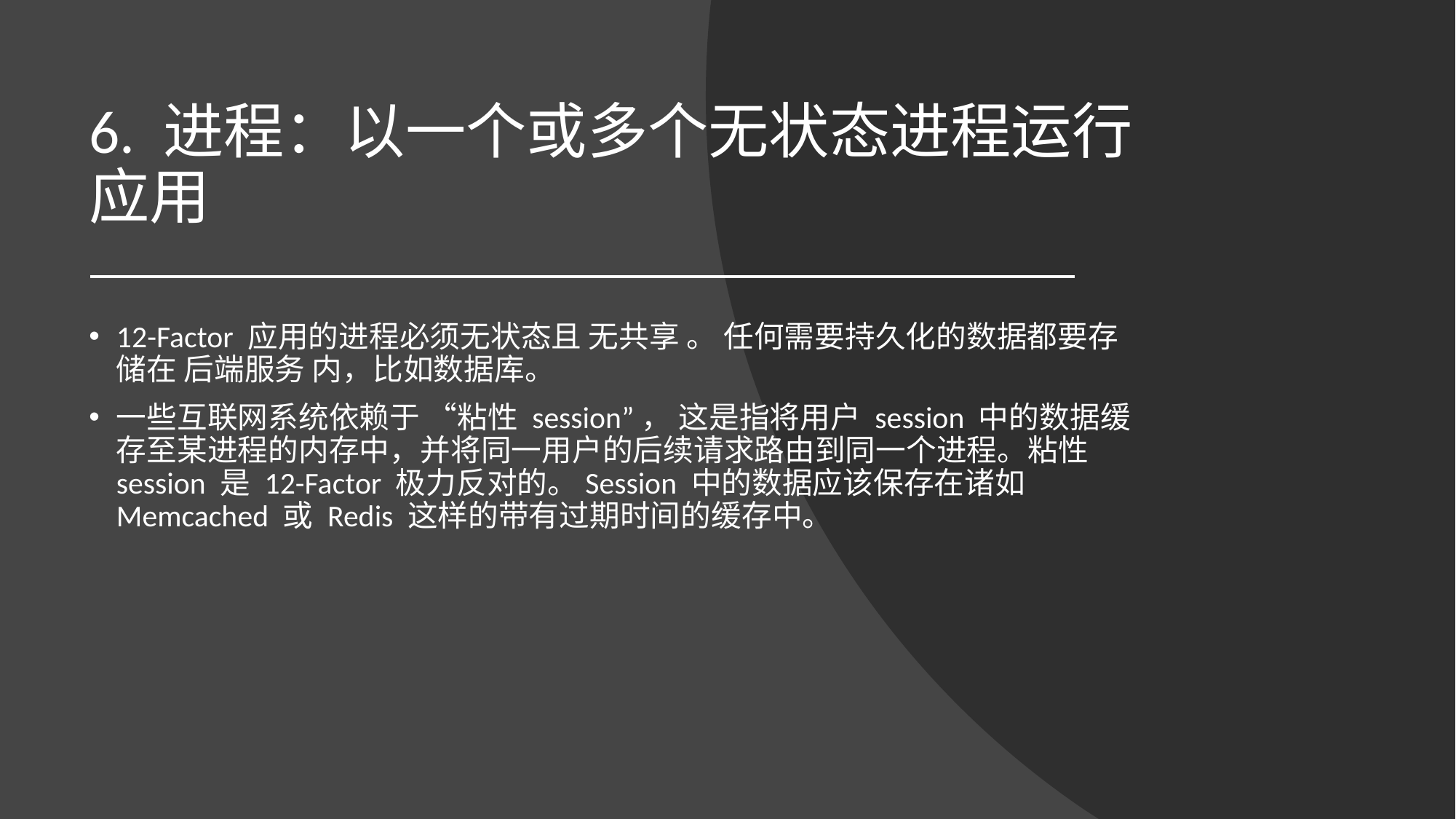

# 6. 进程：以一个或多个无状态进程运行应用
12-Factor 应用的进程必须无状态且 无共享 。 任何需要持久化的数据都要存储在 后端服务 内，比如数据库。
一些互联网系统依赖于 “粘性 session”， 这是指将用户 session 中的数据缓存至某进程的内存中，并将同一用户的后续请求路由到同一个进程。粘性 session 是 12-Factor 极力反对的。Session 中的数据应该保存在诸如 Memcached 或 Redis 这样的带有过期时间的缓存中。